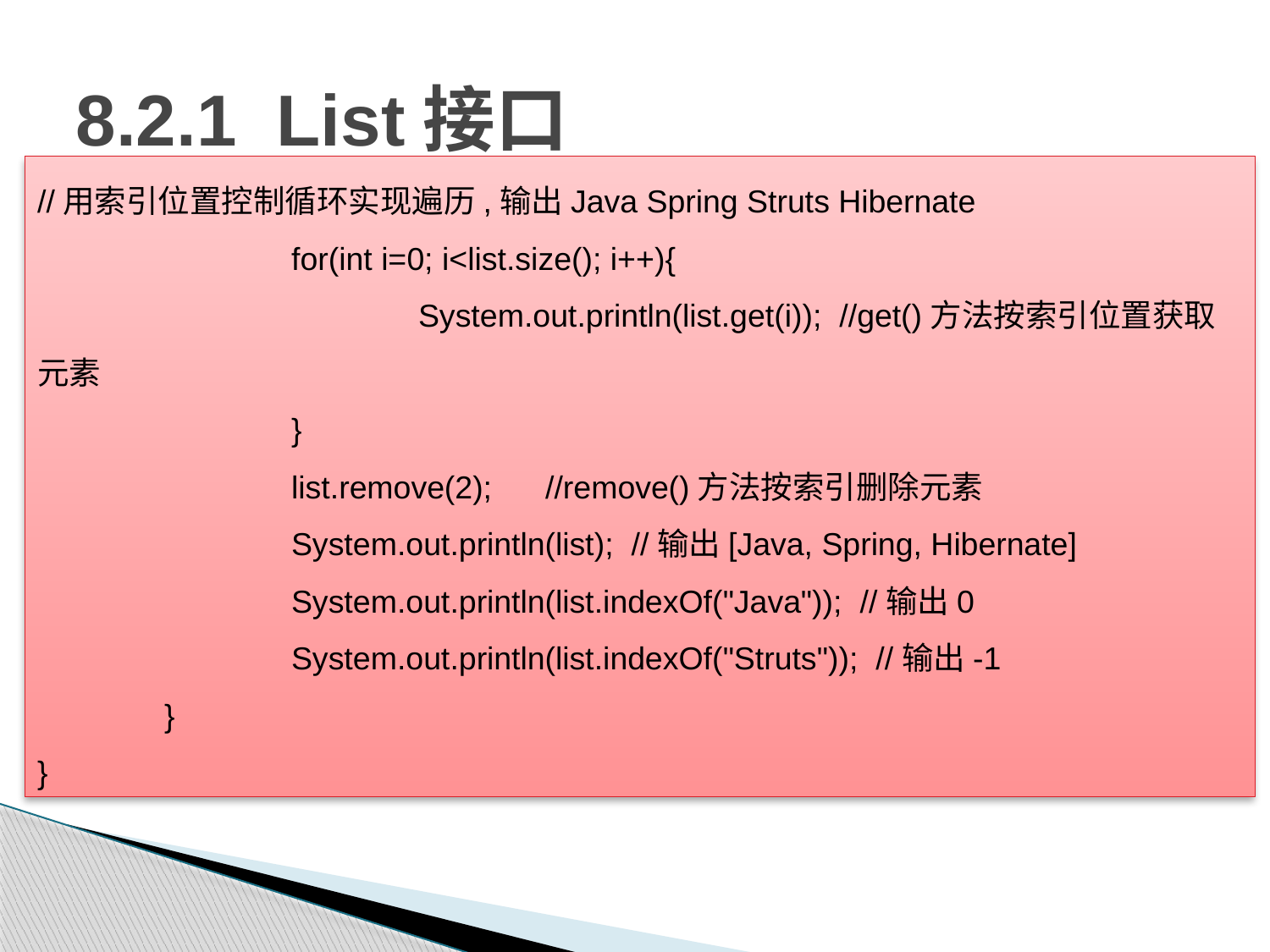

# 8.2.1  List接口
//用索引位置控制循环实现遍历,输出Java Spring Struts Hibernate
		for(int i=0; i<list.size(); i++){
			System.out.println(list.get(i));  //get()方法按索引位置获取元素
		}
		list.remove(2);	//remove()方法按索引删除元素
		System.out.println(list);  //输出[Java, Spring, Hibernate]
		System.out.println(list.indexOf("Java"));  //输出0
		System.out.println(list.indexOf("Struts"));  //输出-1
	}
}